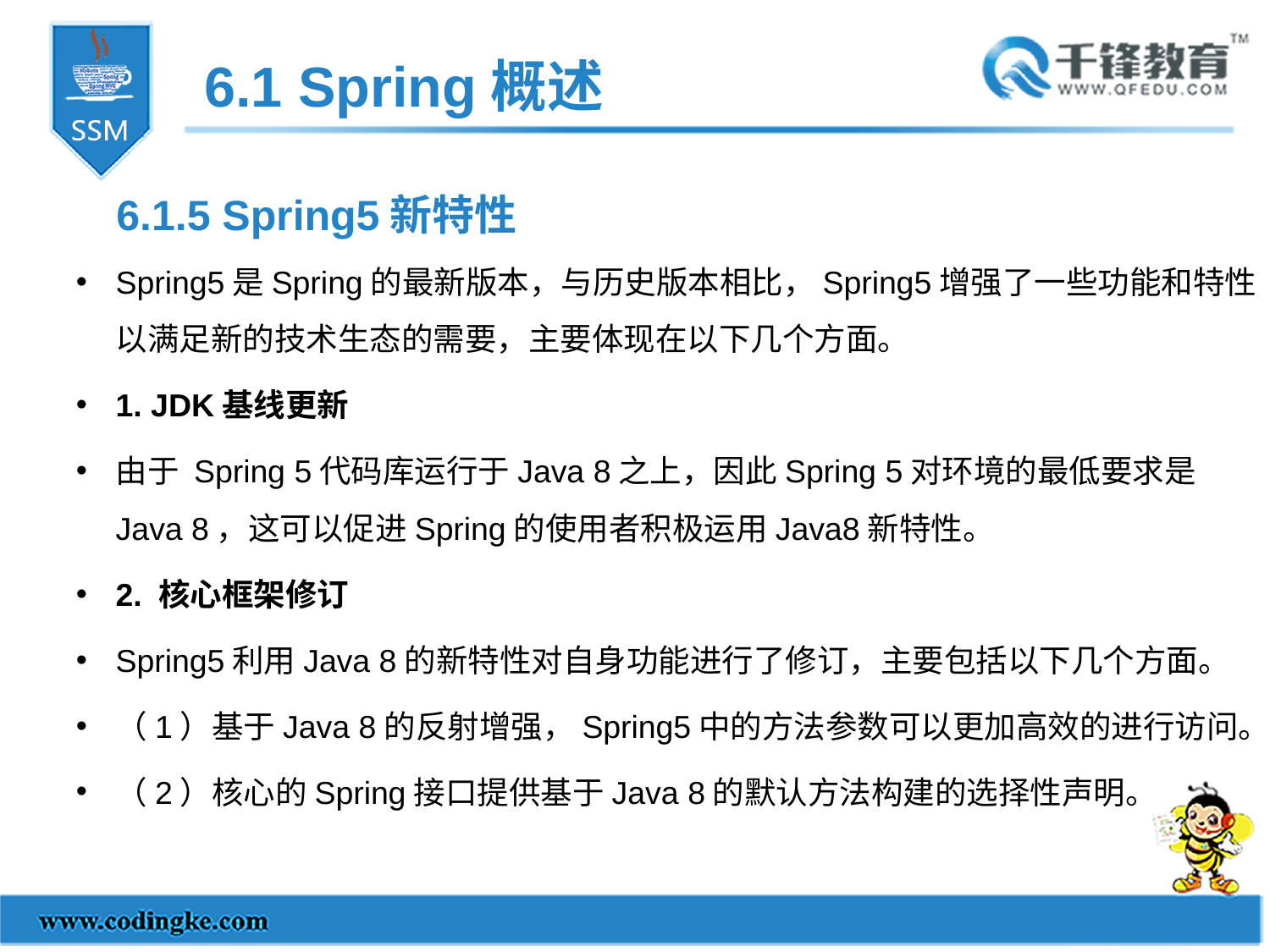

6.1 Spring概述
6.1.5 Spring5新特性
Spring5是Spring的最新版本，与历史版本相比，Spring5增强了一些功能和特性以满足新的技术生态的需要，主要体现在以下几个方面。
1. JDK基线更新
由于 Spring 5代码库运行于Java 8之上，因此Spring 5对环境的最低要求是Java 8，这可以促进Spring的使用者积极运用Java8新特性。
2. 核心框架修订
Spring5利用Java 8的新特性对自身功能进行了修订，主要包括以下几个方面。
（1）基于Java 8的反射增强，Spring5中的方法参数可以更加高效的进行访问。
（2）核心的Spring接口提供基于Java 8的默认方法构建的选择性声明。